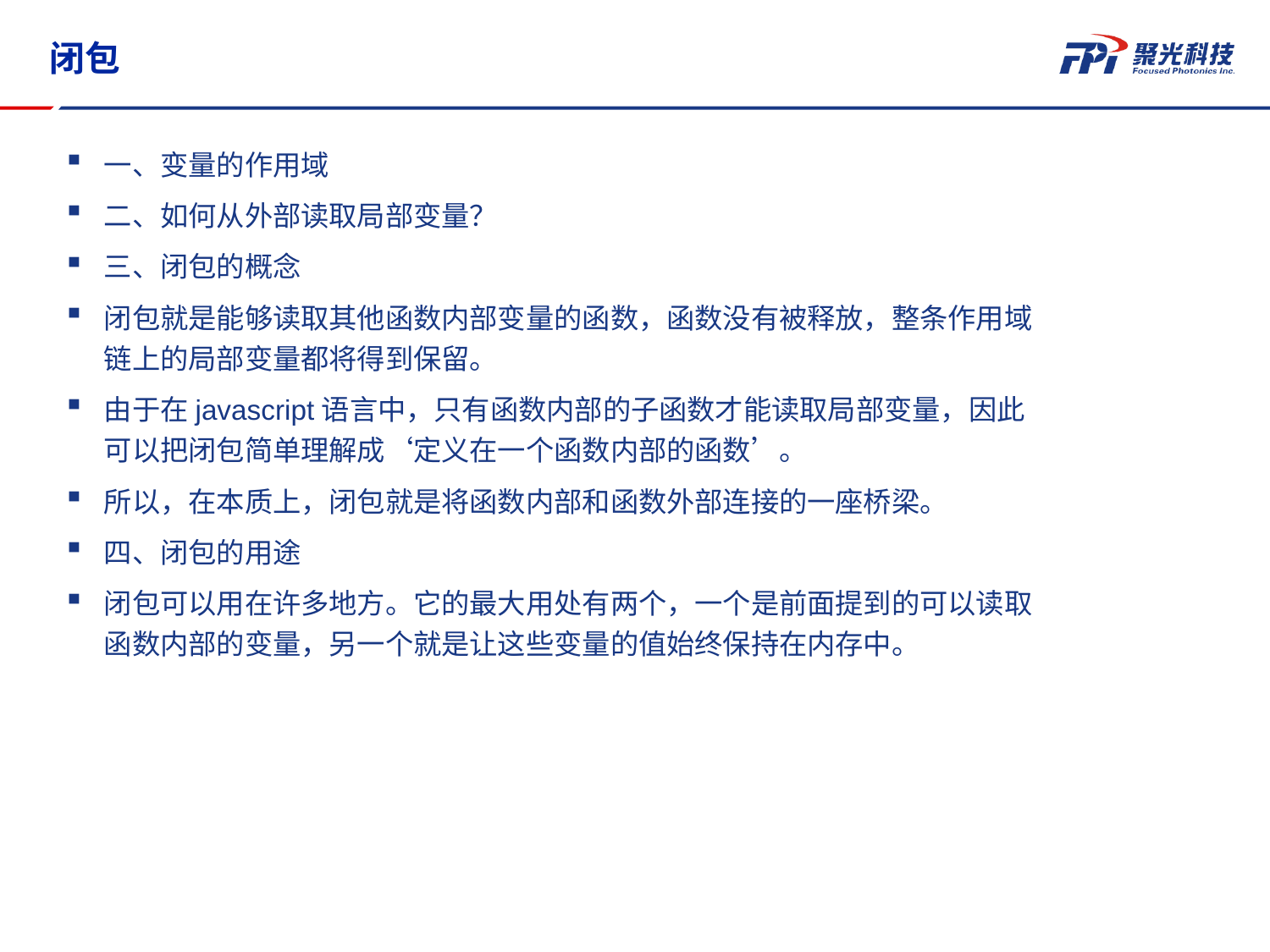

# 闭包
一、变量的作用域
二、如何从外部读取局部变量？
三、闭包的概念
闭包就是能够读取其他函数内部变量的函数，函数没有被释放，整条作用域链上的局部变量都将得到保留。
由于在javascript语言中，只有函数内部的子函数才能读取局部变量，因此可以把闭包简单理解成‘定义在一个函数内部的函数’。
所以，在本质上，闭包就是将函数内部和函数外部连接的一座桥梁。
四、闭包的用途
闭包可以用在许多地方。它的最大用处有两个，一个是前面提到的可以读取函数内部的变量，另一个就是让这些变量的值始终保持在内存中。

12